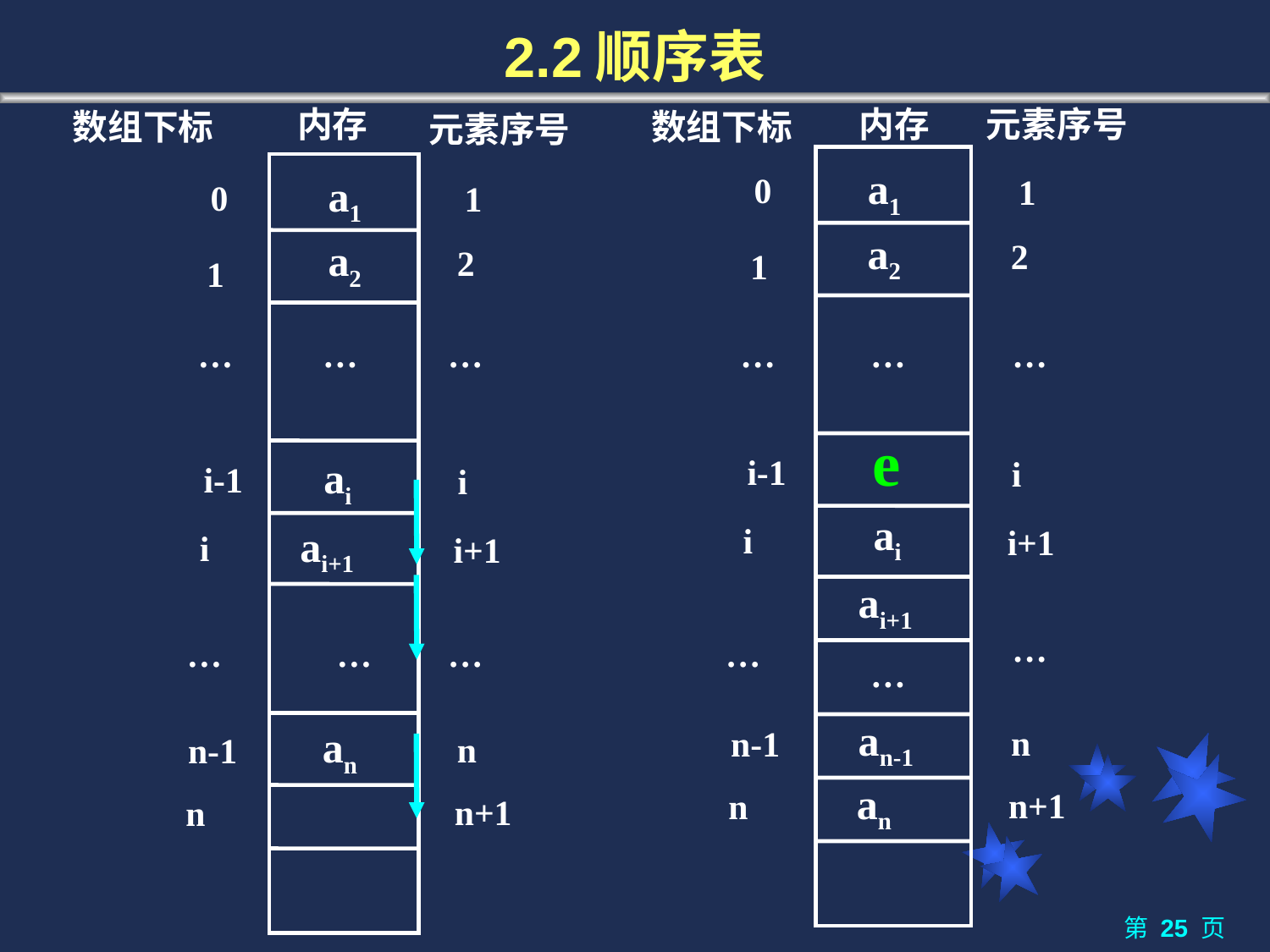

# 2.2顺序表
内存
内存
元素序号
数组下标

a1
0
1
a2

2
1

…
…
…

i-1
i
ai

i
i+1
ai+1

…
…

…
an-1

n
n-1
an
n+1
n

数组下标
元素序号

a1
0
1
a2

2
1

…
…
…
e

ai
i-1
i

ai+1
i
i+1

…
…
…

an
n
n-1
n+1
n

第 25 页